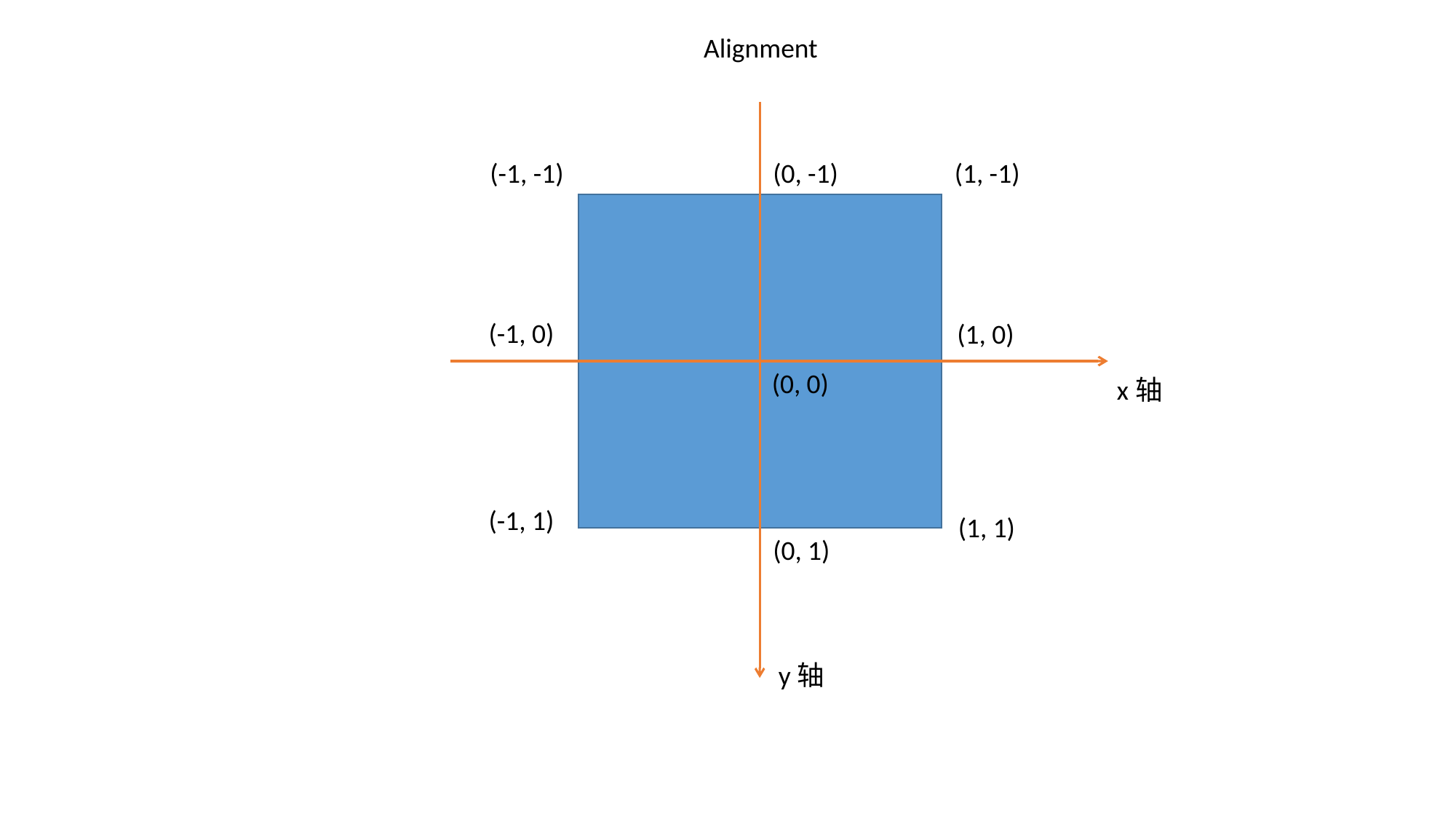

Alignment
(-1, -1)
(0, -1)
(1, -1)

(-1, 0)
(1, 0)
(0, 0)
x轴
(-1, 1)
(1, 1)
(0, 1)
y轴